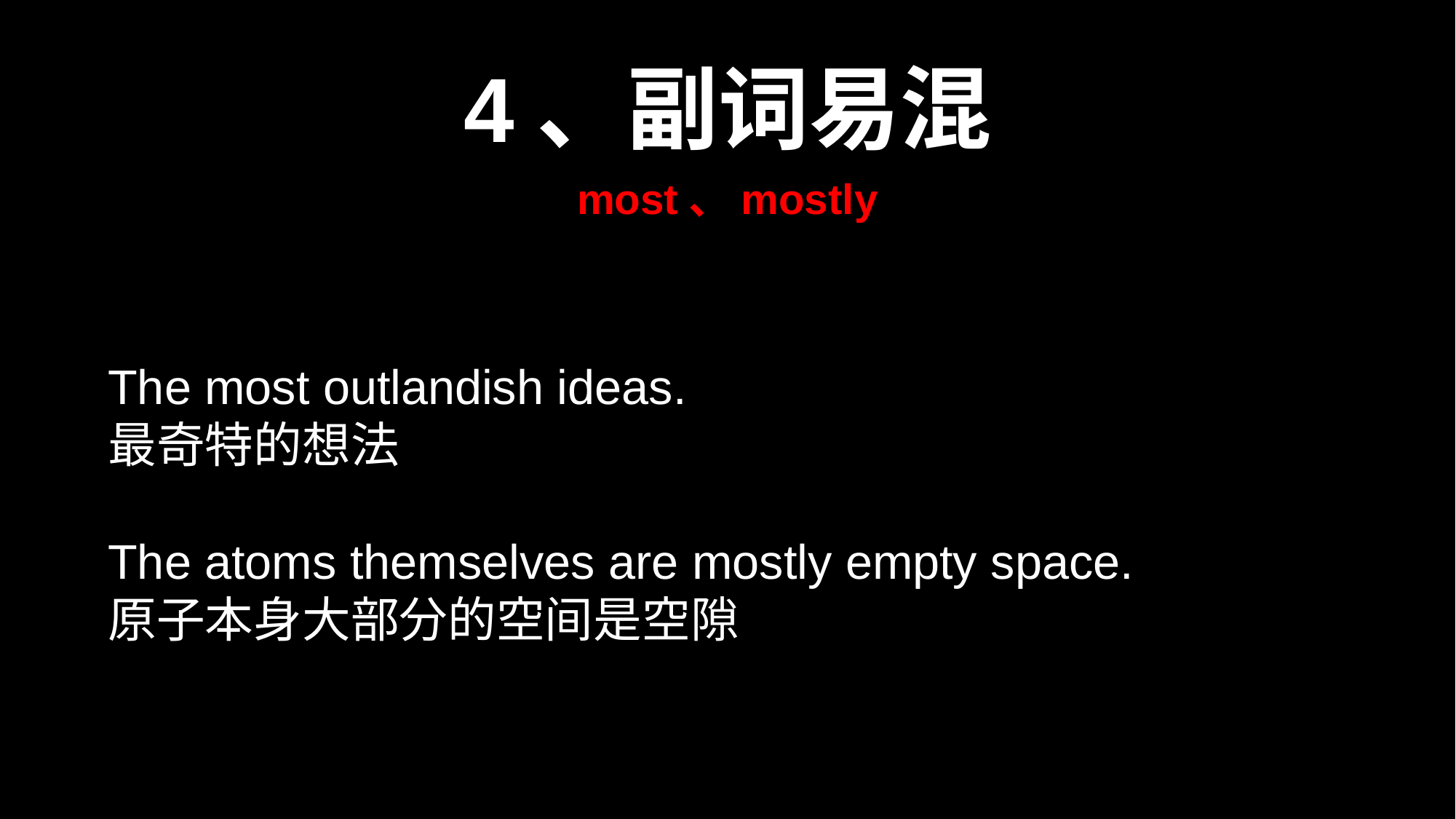

4、副词易混
most、mostly
The most outlandish ideas.
最奇特的想法

The atoms themselves are mostly empty space.
原子本身大部分的空间是空隙